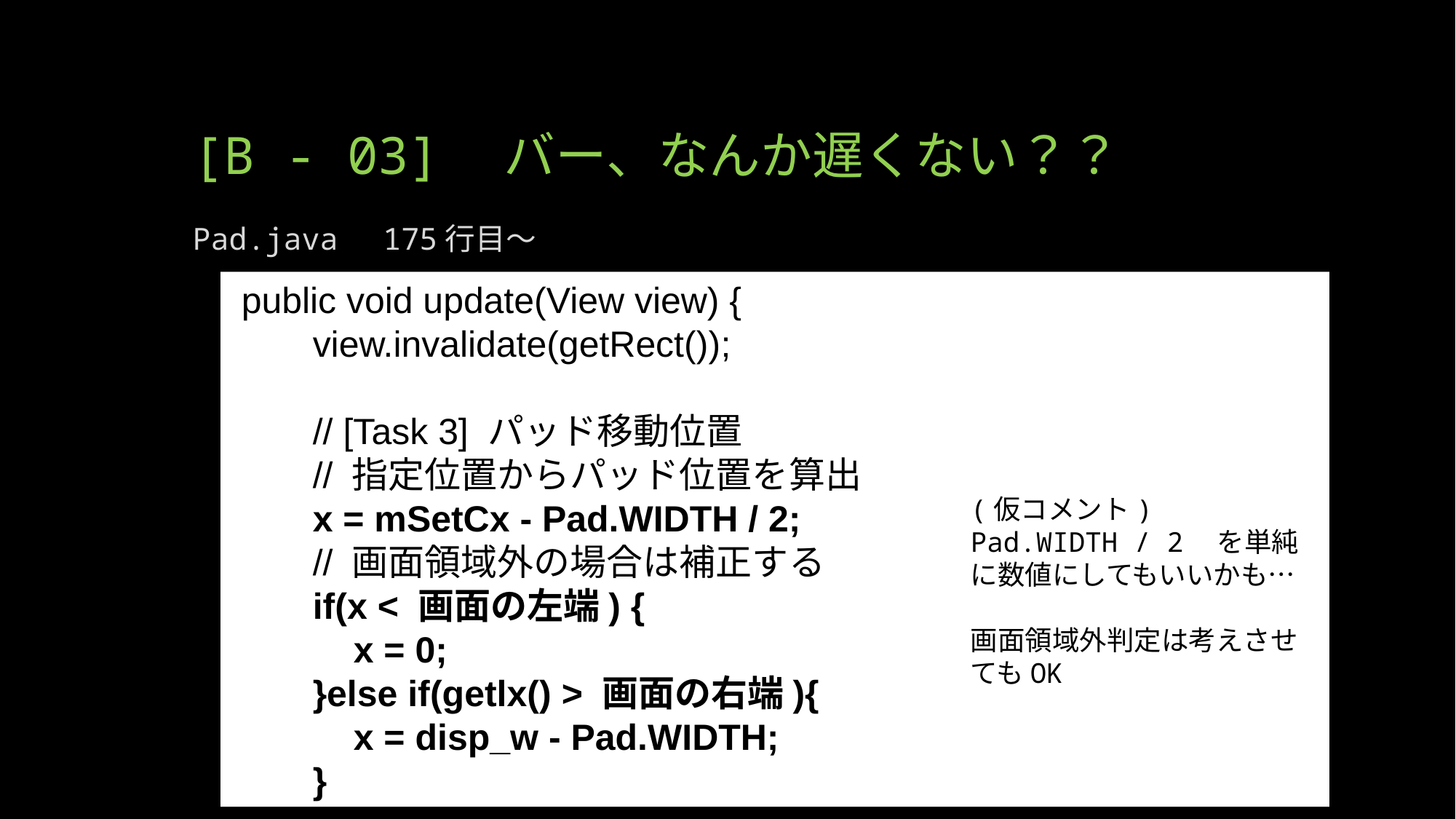

# [B - 03]　バー、なんか遅くない？？
Pad.java　175行目～
 public void update(View view) {
        view.invalidate(getRect());

        // [Task 3] パッド移動位置
        // 指定位置からパッド位置を算出
        x = mSetCx - Pad.WIDTH / 2;
        // 画面領域外の場合は補正する
        if(x < 画面の左端) {
            x = 0;
        }else if(getlx() > 画面の右端){
            x = disp_w - Pad.WIDTH;
        }
(仮コメント)
Pad.WIDTH / 2　を単純に数値にしてもいいかも…

画面領域外判定は考えさせてもOK